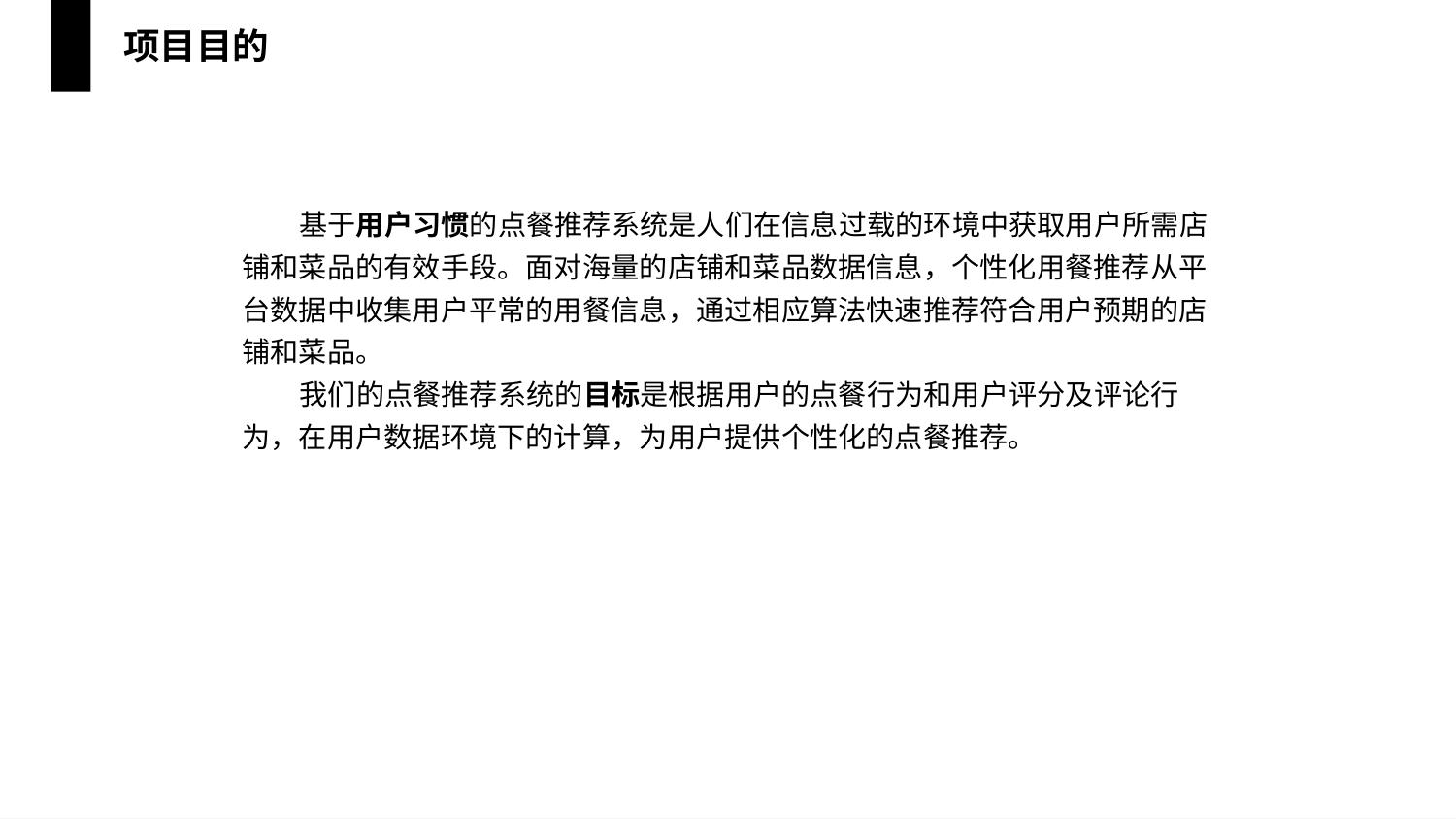

项目目的
基于用户习惯的点餐推荐系统是人们在信息过载的环境中获取用户所需店铺和菜品的有效手段。面对海量的店铺和菜品数据信息，个性化用餐推荐从平台数据中收集用户平常的用餐信息，通过相应算法快速推荐符合用户预期的店铺和菜品。
我们的点餐推荐系统的目标是根据用户的点餐行为和用户评分及评论行为，在用户数据环境下的计算，为用户提供个性化的点餐推荐。